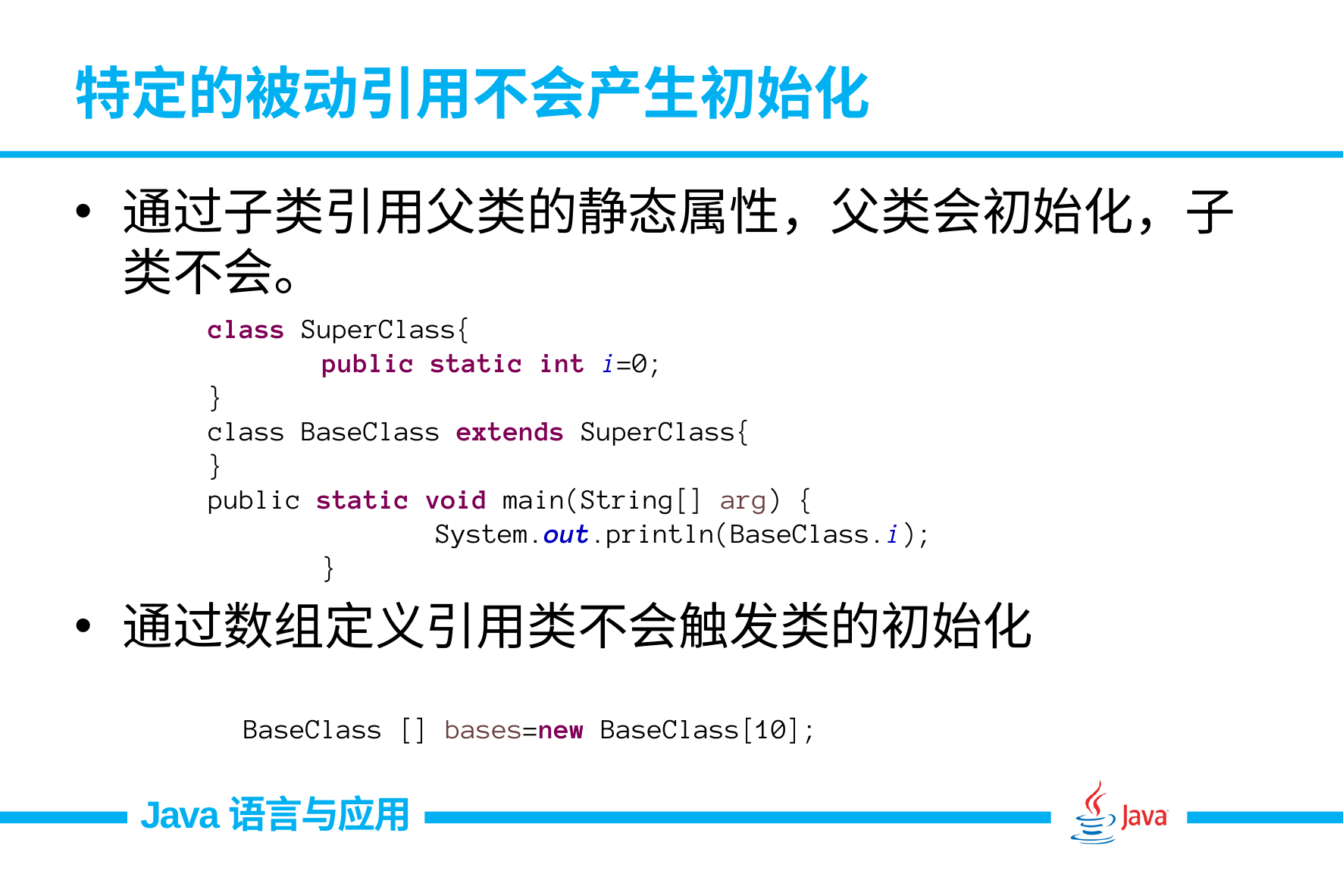

# 特定的被动引用不会产生初始化
通过子类引用父类的静态属性，父类会初始化，子类不会。

通过数组定义引用类不会触发类的初始化

class SuperClass{	public static int i=0;	}class BaseClass extends SuperClass{}public static void main(String[] arg) {		System.out.println(BaseClass.i);	}
BaseClass [] bases=new BaseClass[10];
40